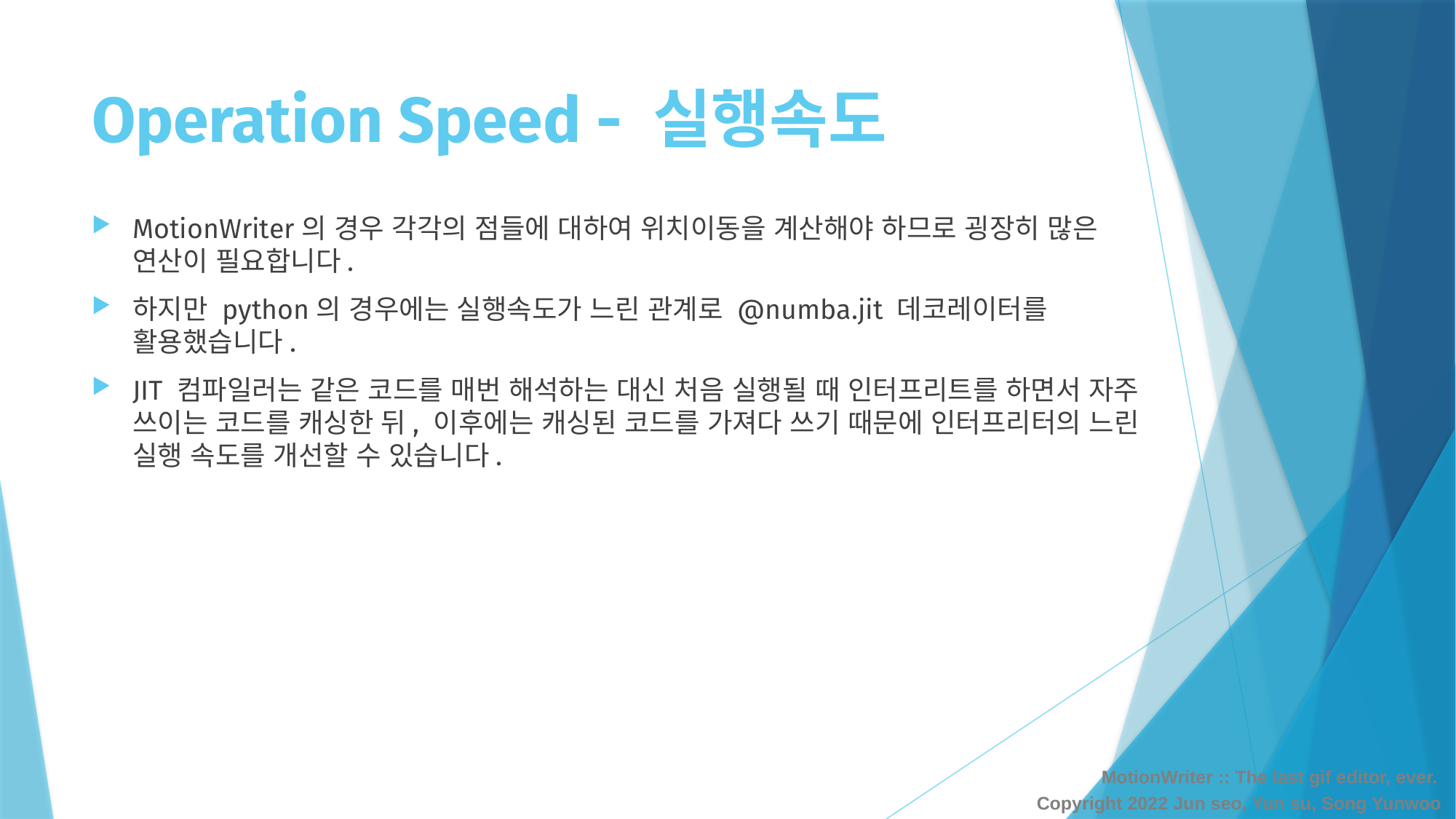

# Operation Speed - 실행속도
MotionWriter의 경우 각각의 점들에 대하여 위치이동을 계산해야 하므로 굉장히 많은 연산이 필요합니다.
하지만 python의 경우에는 실행속도가 느린 관계로 @numba.jit 데코레이터를 활용했습니다.
JIT 컴파일러는 같은 코드를 매번 해석하는 대신 처음 실행될 때 인터프리트를 하면서 자주 쓰이는 코드를 캐싱한 뒤, 이후에는 캐싱된 코드를 가져다 쓰기 때문에 인터프리터의 느린 실행 속도를 개선할 수 있습니다.